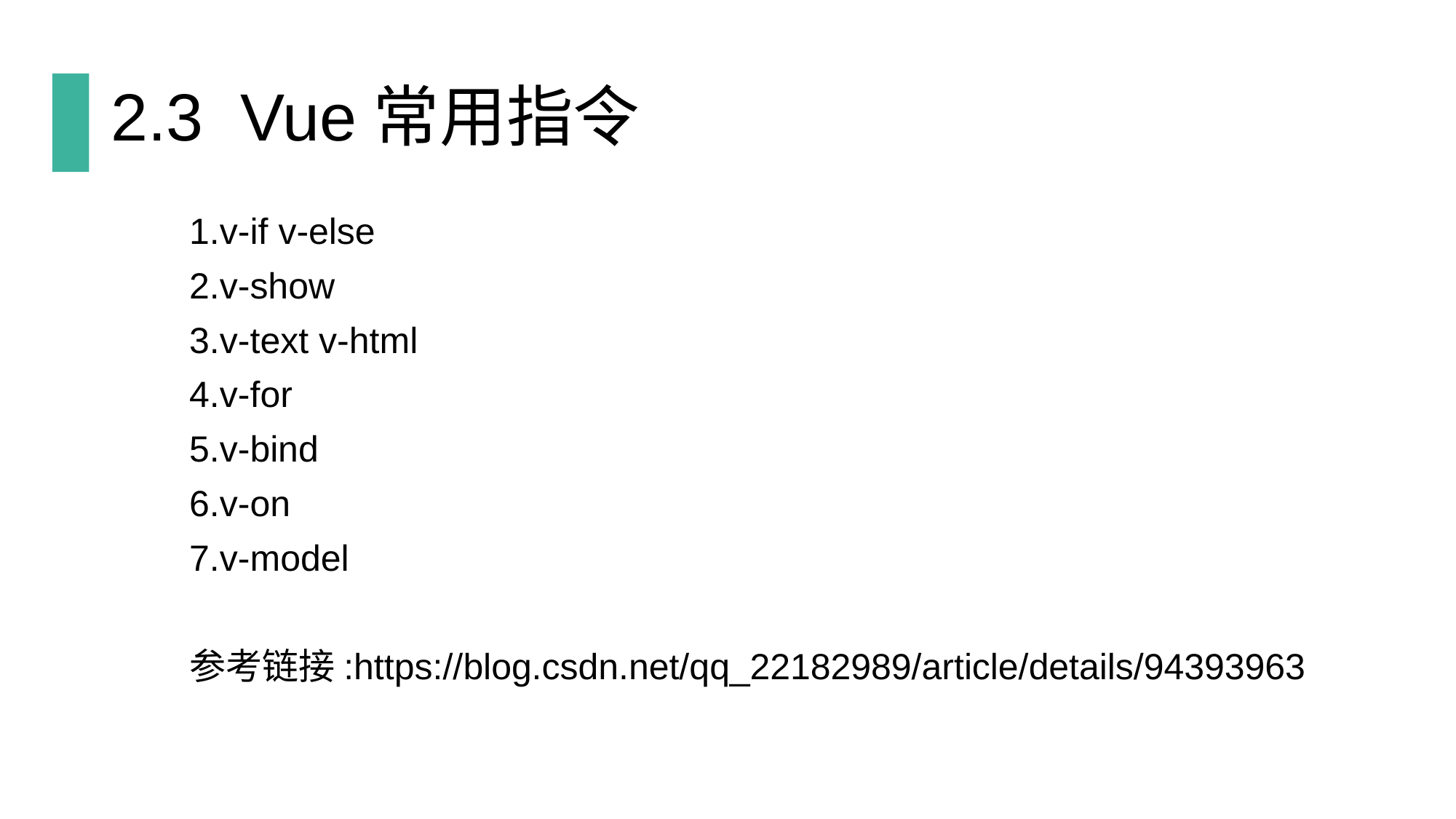

# 2.3  Vue常用指令
1.v-if v-else
2.v-show
3.v-text v-html
4.v-for
5.v-bind
6.v-on
7.v-model

参考链接:https://blog.csdn.net/qq_22182989/article/details/94393963